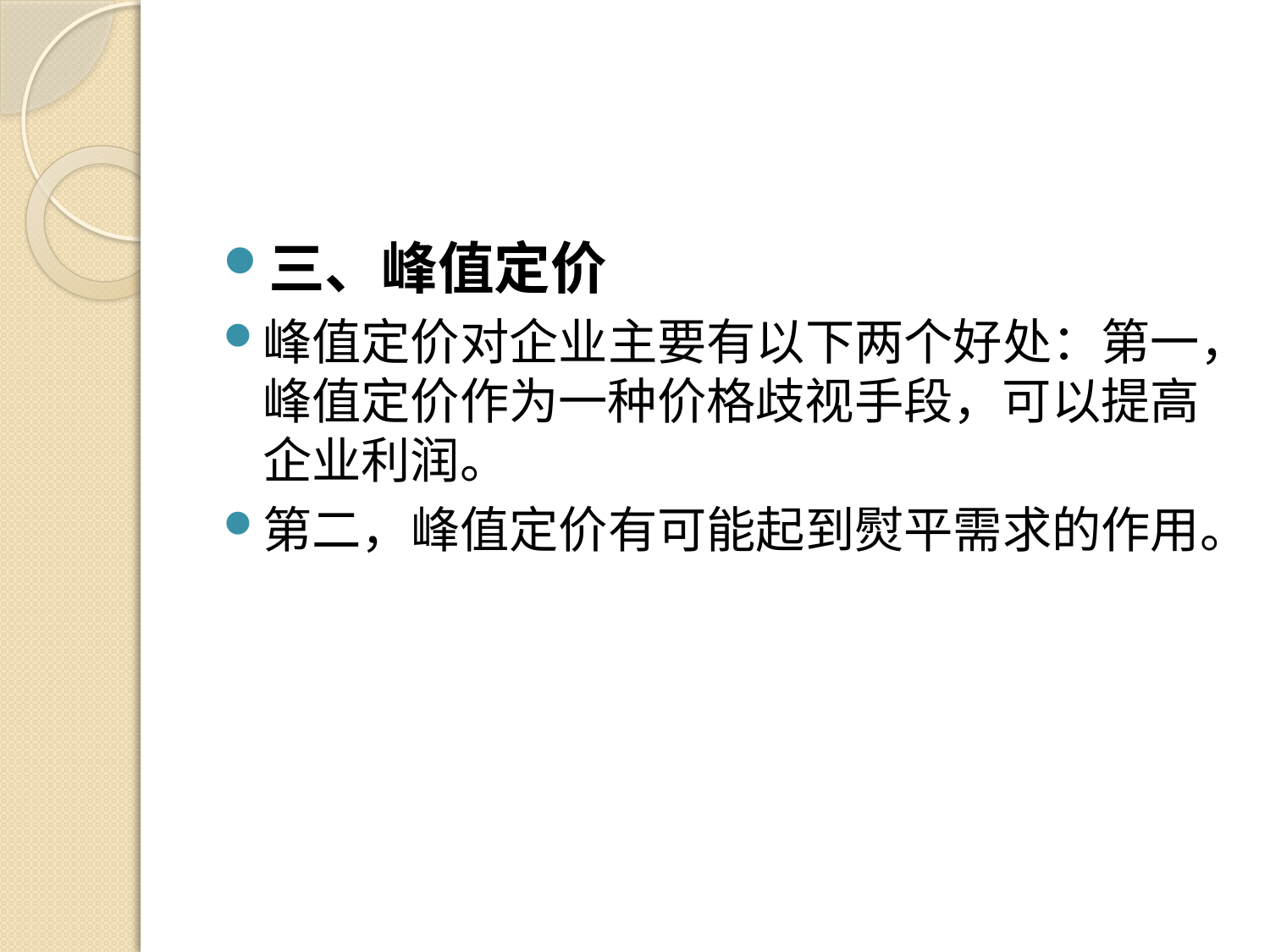

#
三、峰值定价
峰值定价对企业主要有以下两个好处：第一，峰值定价作为一种价格歧视手段，可以提高企业利润。
第二，峰值定价有可能起到熨平需求的作用。